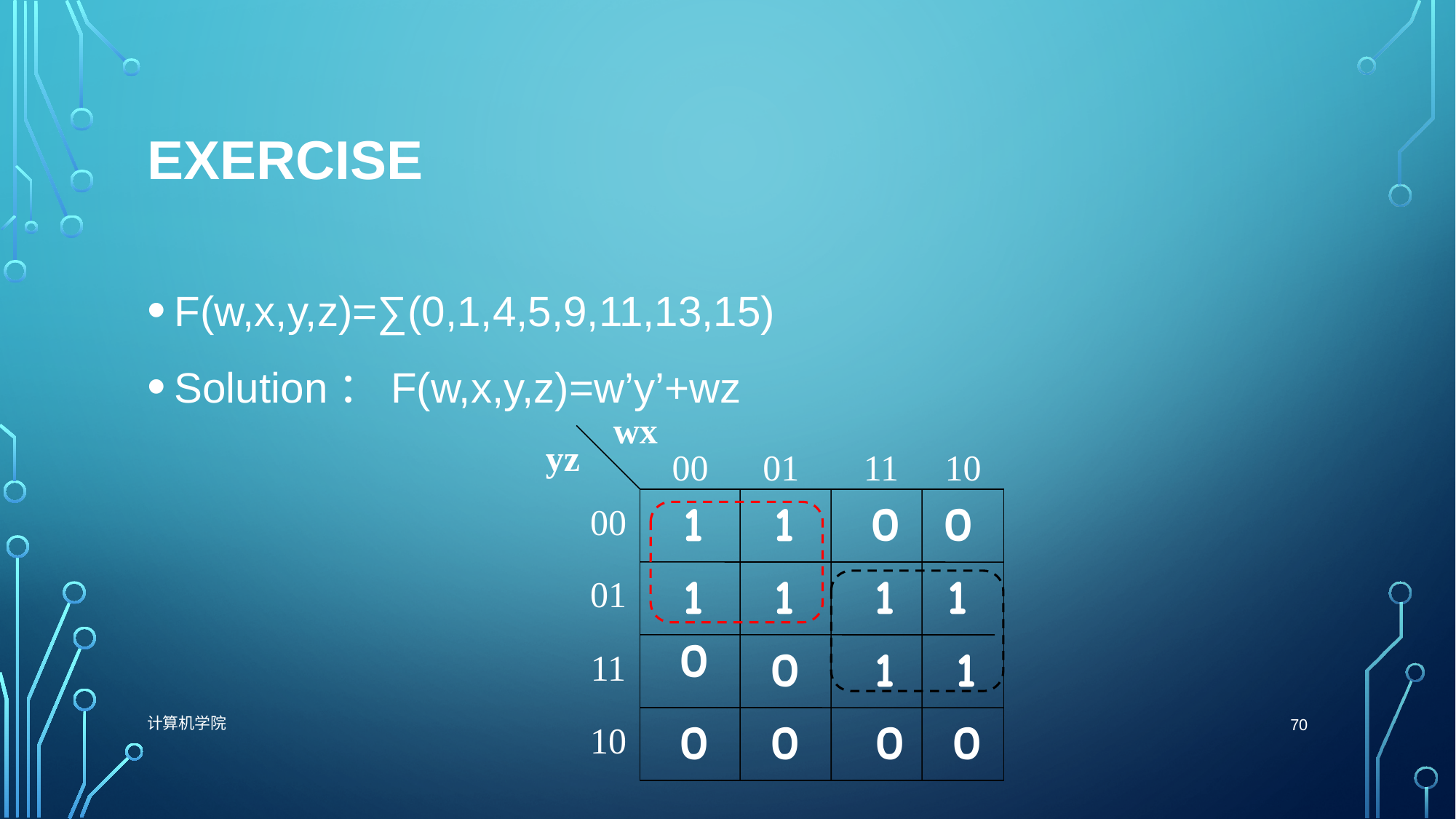

# Exercise
F(w,x,y,z)=∑(0,1,4,5,9,11,13,15)
Solution：F(w,x,y,z)=w’y’+wz

wx

yz
00
01
11
10
00
1
1
0
0
01
1
1
1
1
0
11
0
1
1
10
0
0
0
0

70
计算机学院